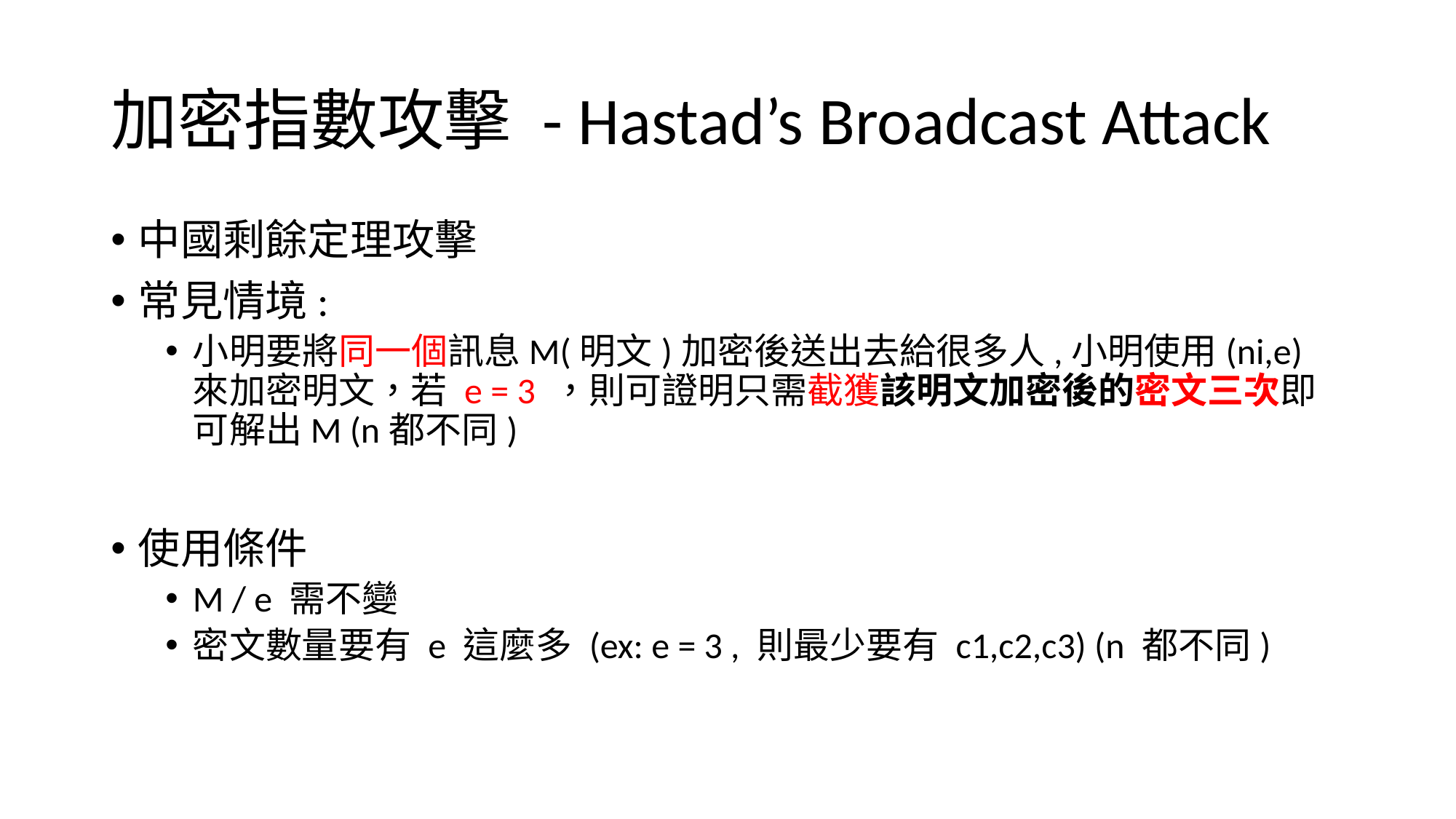

# 加密指數攻擊 - Hastad’s Broadcast Attack
中國剩餘定理攻擊
常見情境:
小明要將同一個訊息M(明文)加密後送出去給很多人,小明使用(ni,e)來加密明文，若 e = 3 ，則可證明只需截獲該明文加密後的密文三次即可解出M (n都不同)

使用條件
M / e 需不變
密文數量要有 e 這麼多 (ex: e = 3 , 則最少要有 c1,c2,c3) (n 都不同)